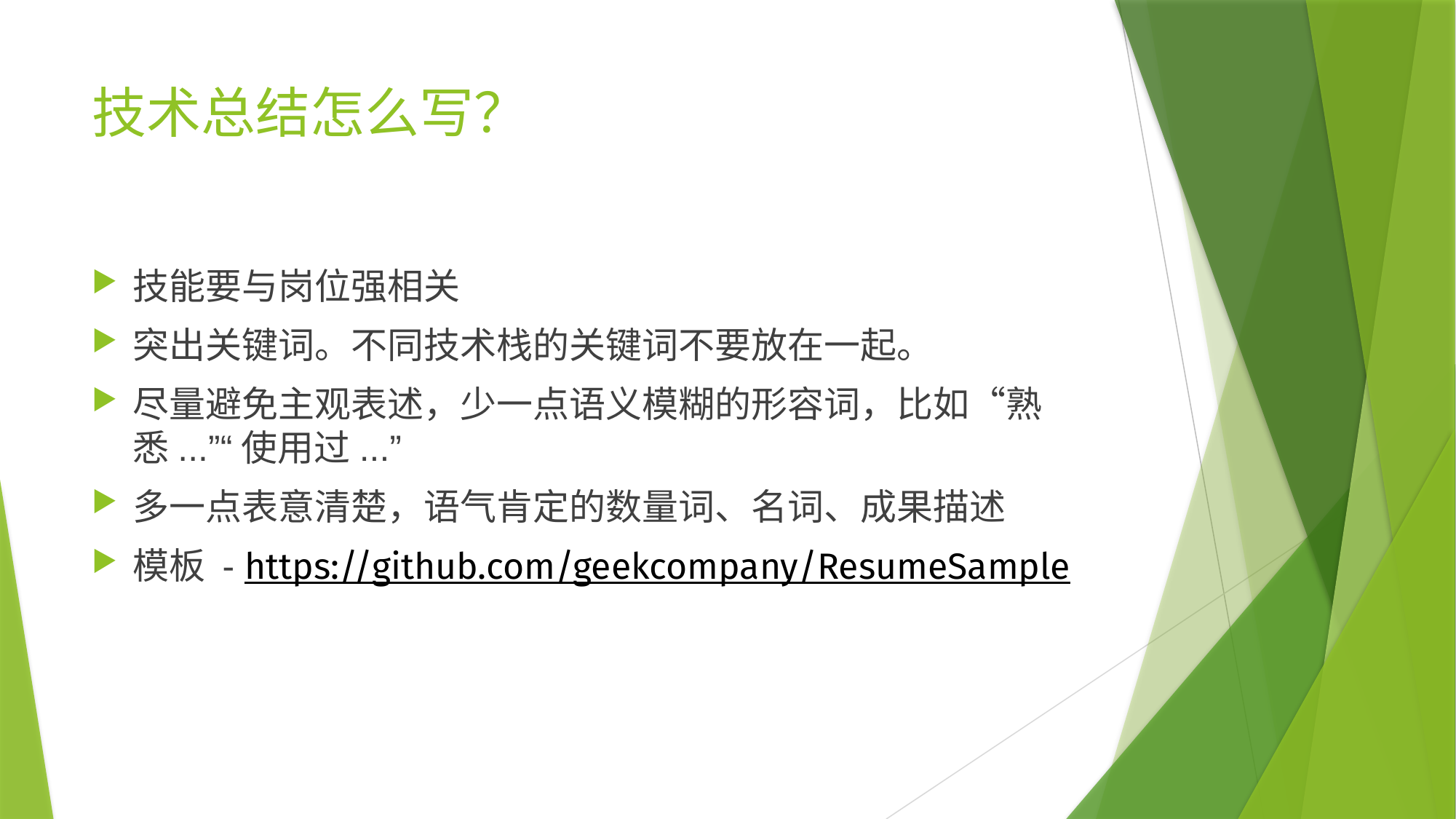

# 技术总结怎么写？
技能要与岗位强相关
突出关键词。不同技术栈的关键词不要放在一起。
尽量避免主观表述，少一点语义模糊的形容词，比如“熟悉...”“使用过...”
多一点表意清楚，语气肯定的数量词、名词、成果描述
模板 - https://github.com/geekcompany/ResumeSample